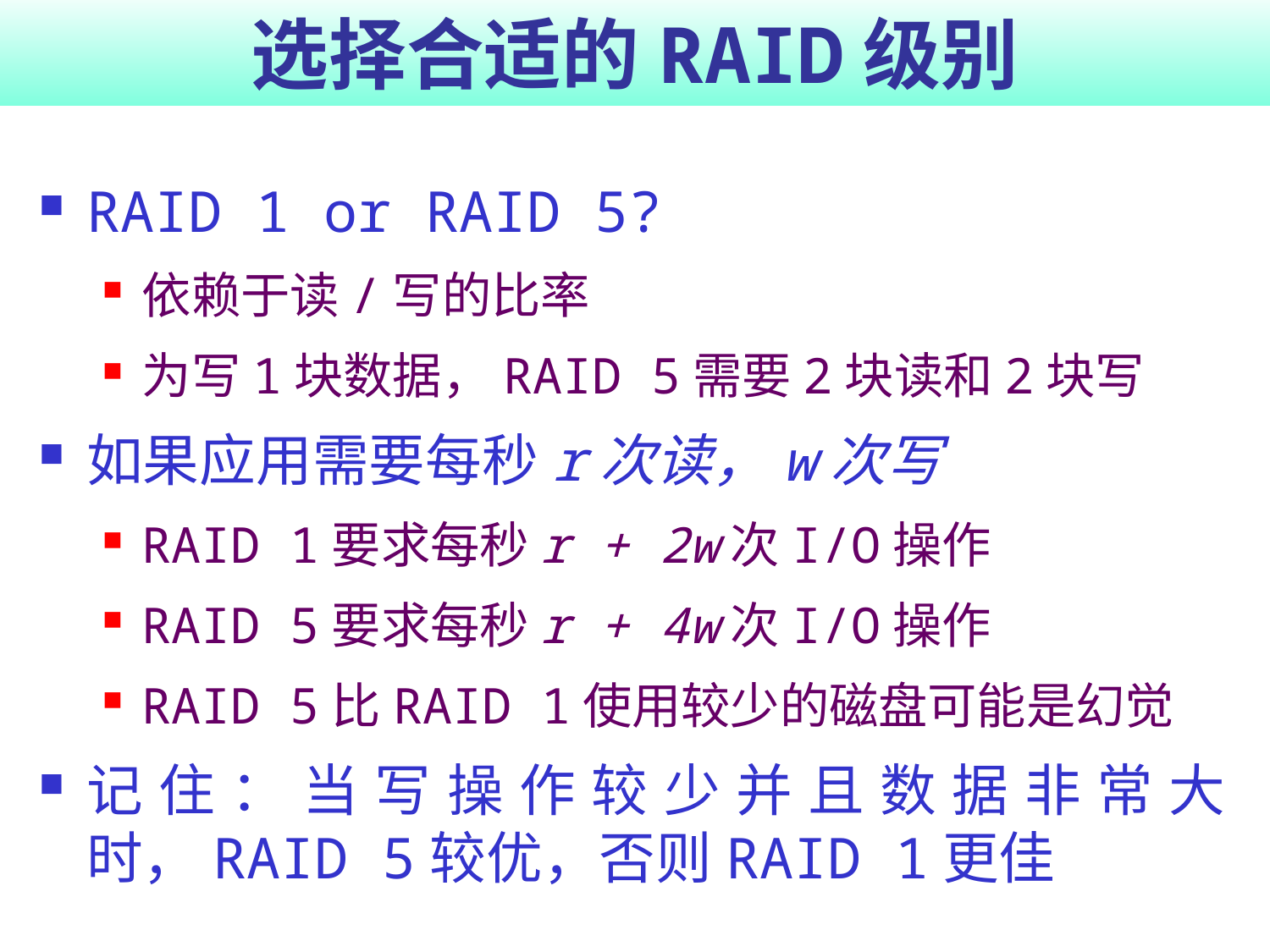

# 选择合适的RAID级别
RAID 1 or RAID 5?
依赖于读/写的比率
为写1块数据，RAID 5需要2块读和2块写
如果应用需要每秒r次读，w次写
RAID 1要求每秒r + 2w次I/O操作
RAID 5要求每秒r + 4w次I/O操作
RAID 5比RAID 1使用较少的磁盘可能是幻觉
记住：当写操作较少并且数据非常大时，RAID 5较优，否则RAID 1更佳